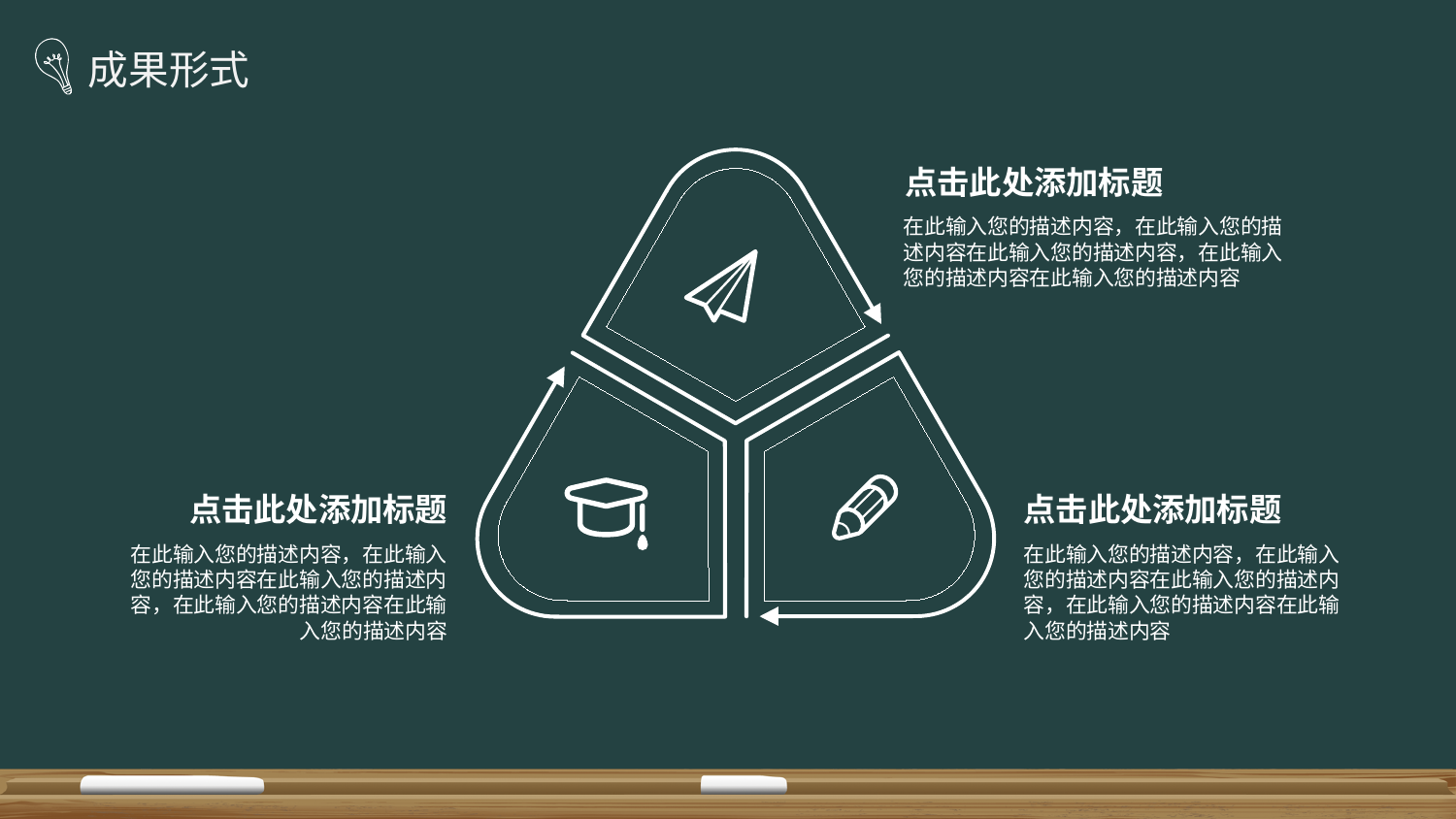

成果形式

点击此处添加标题
在此输入您的描述内容，在此输入您的描述内容在此输入您的描述内容，在此输入您的描述内容在此输入您的描述内容

点击此处添加标题
点击此处添加标题
在此输入您的描述内容，在此输入您的描述内容在此输入您的描述内容，在此输入您的描述内容在此输入您的描述内容
在此输入您的描述内容，在此输入您的描述内容在此输入您的描述内容，在此输入您的描述内容在此输入您的描述内容